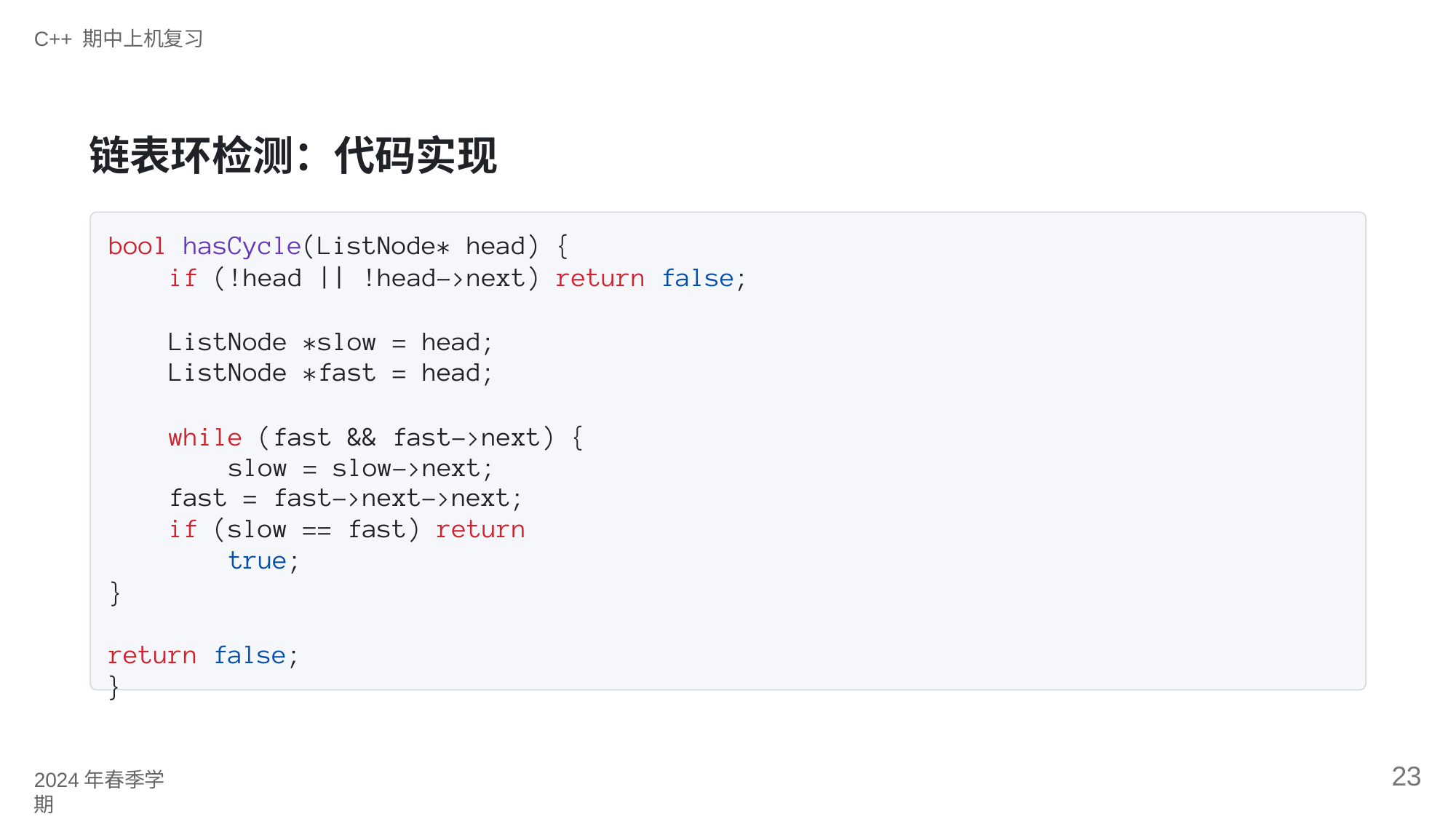

C++ 期中上机复习
# 链表环检测：代码实现

bool hasCycle(ListNode* head) {
if (!head || !head->next) return false;

ListNode *slow = head; ListNode *fast = head;

while (fast && fast->next) { slow = slow->next;
fast = fast->next->next;
if (slow == fast) return true;
}
return false;
}
23
2024年春季学期